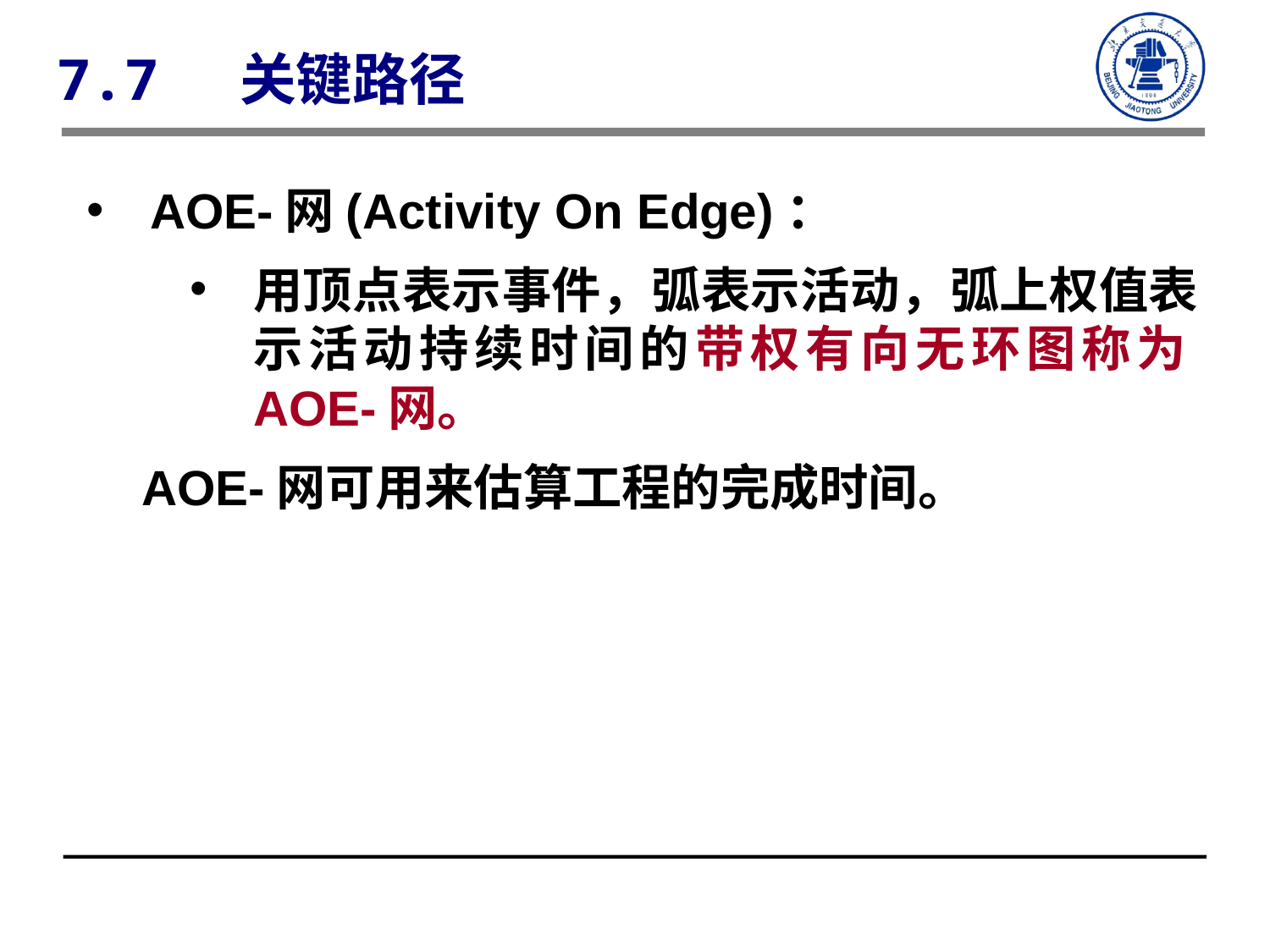

7.7  关键路径
AOE-网(Activity On Edge)：
用顶点表示事件，弧表示活动，弧上权值表示活动持续时间的带权有向无环图称为AOE-网。
    AOE-网可用来估算工程的完成时间。